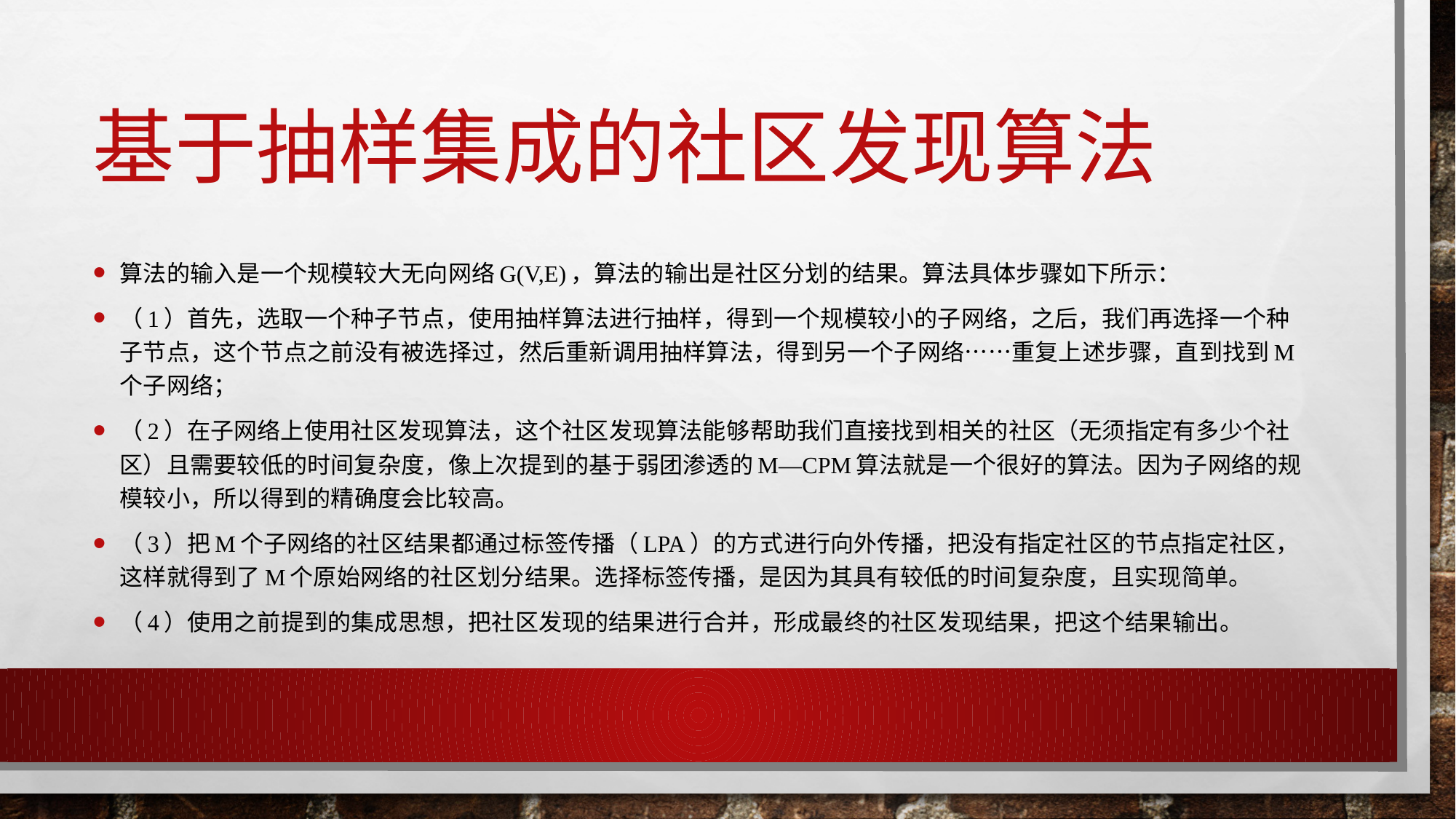

# 基于抽样集成的社区发现算法
算法的输入是一个规模较大无向网络G(V,E)，算法的输出是社区分划的结果。算法具体步骤如下所示：
（1）首先，选取一个种子节点，使用抽样算法进行抽样，得到一个规模较小的子网络，之后，我们再选择一个种子节点，这个节点之前没有被选择过，然后重新调用抽样算法，得到另一个子网络……重复上述步骤，直到找到m个子网络；
（2）在子网络上使用社区发现算法，这个社区发现算法能够帮助我们直接找到相关的社区（无须指定有多少个社区）且需要较低的时间复杂度，像上次提到的基于弱团渗透的M—CPM算法就是一个很好的算法。因为子网络的规模较小，所以得到的精确度会比较高。
（3）把m个子网络的社区结果都通过标签传播（LPA）的方式进行向外传播，把没有指定社区的节点指定社区，这样就得到了m个原始网络的社区划分结果。选择标签传播，是因为其具有较低的时间复杂度，且实现简单。
（4）使用之前提到的集成思想，把社区发现的结果进行合并，形成最终的社区发现结果，把这个结果输出。